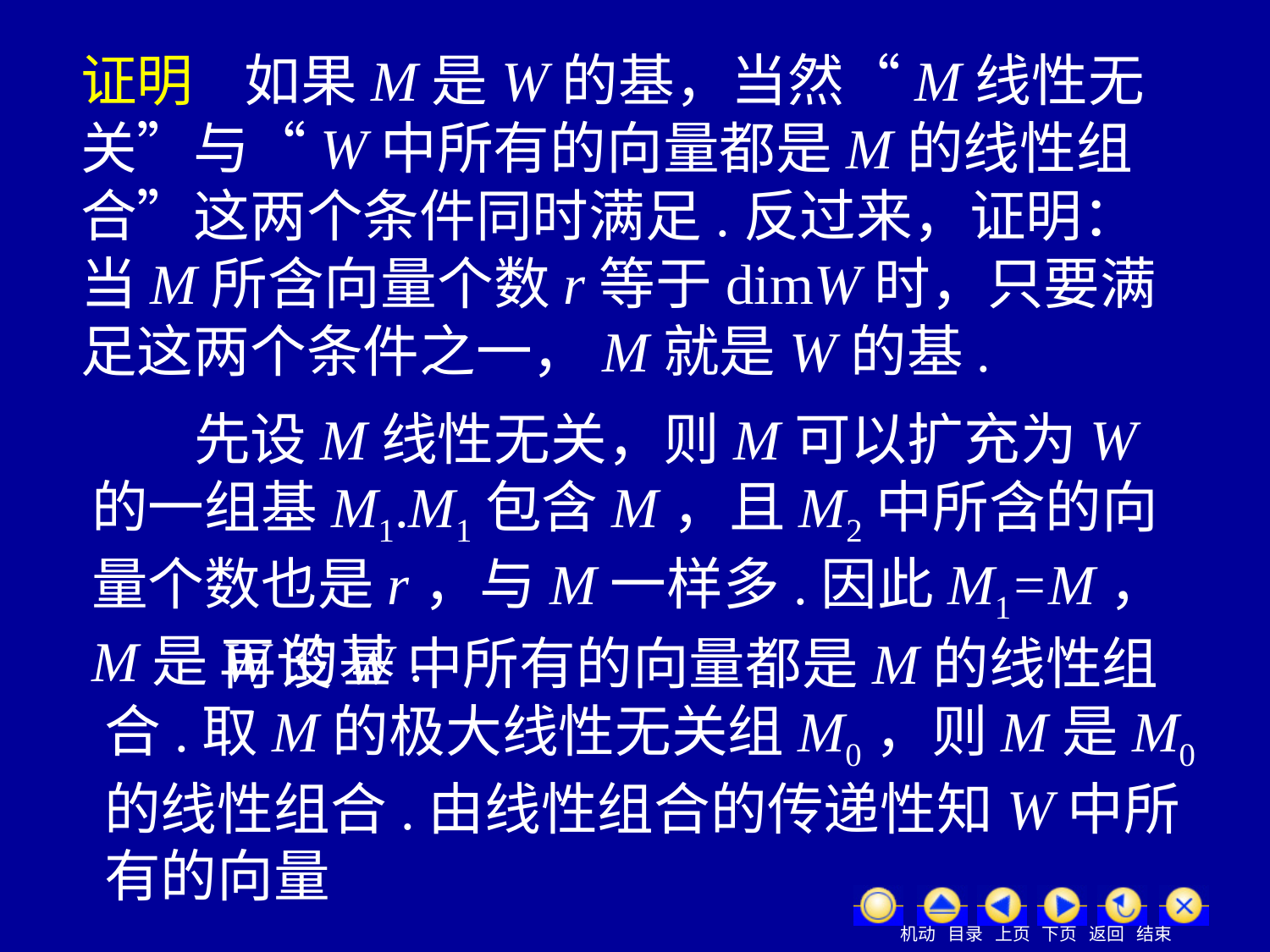

证明    如果M是W的基，当然“M线性无关”与“W中所有的向量都是M的线性组合”这两个条件同时满足.反过来，证明：当M所含向量个数r等于dimW时，只要满足这两个条件之一，M就是W的基.
       先设M线性无关，则M可以扩充为W的一组基M1.M1包含M，且M2中所含的向量个数也是r，与M一样多.因此M1=M，M是W的基.
        再设W中所有的向量都是M的线性组合.取M的极大线性无关组M0，则M是M0的线性组合.由线性组合的传递性知W中所有的向量